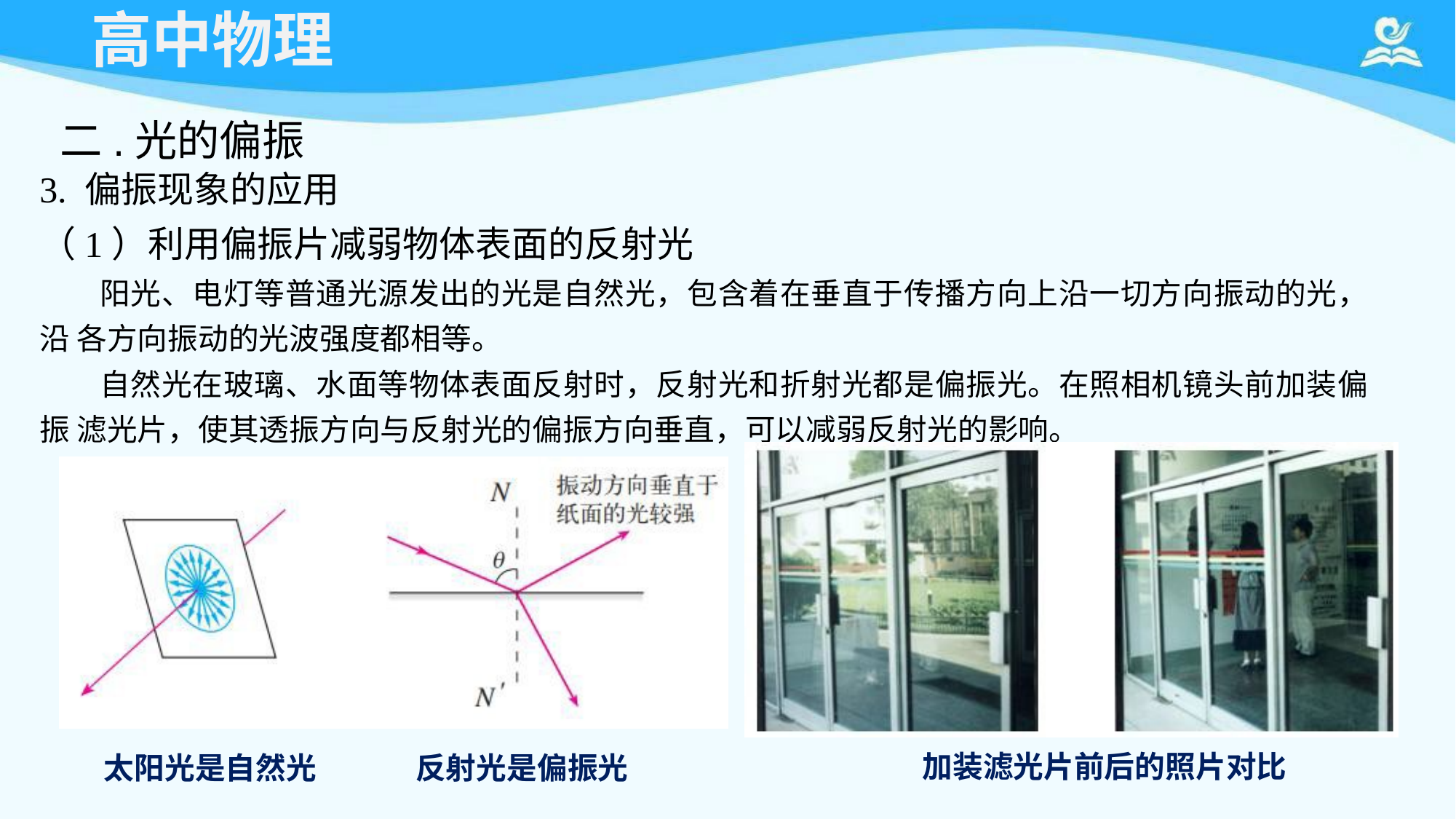

# 高中物理
二.光的偏振
3. 偏振现象的应用
（1）利用偏振片减弱物体表面的反射光
阳光、电灯等普通光源发出的光是自然光，包含着在垂直于传播方向上沿一切方向振动的光，沿 各方向振动的光波强度都相等。
自然光在玻璃、水面等物体表面反射时，反射光和折射光都是偏振光。在照相机镜头前加装偏振 滤光片，使其透振方向与反射光的偏振方向垂直，可以减弱反射光的影响。

加装滤光片前后的照片对比
太阳光是自然光
反射光是偏振光